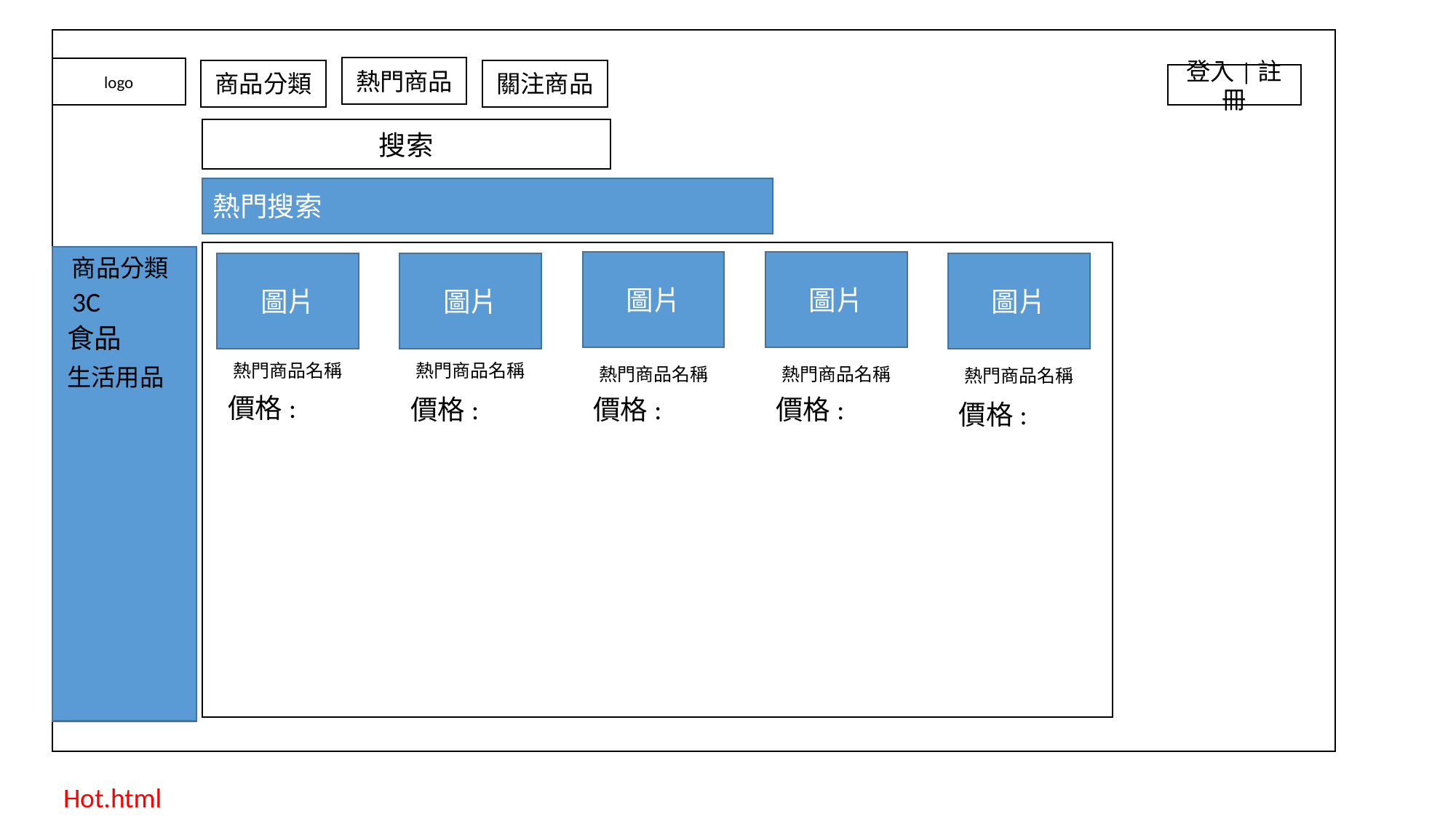

熱門商品
logo
商品分類
關注商品
登入|註冊
搜索
熱門搜索

商品分類
圖片
圖片
圖片
圖片
圖片
3C
食品
熱門商品名稱
熱門商品名稱
生活用品
熱門商品名稱
熱門商品名稱

熱門商品名稱

價格:
價格:
價格:
價格:
價格:
Hot.html